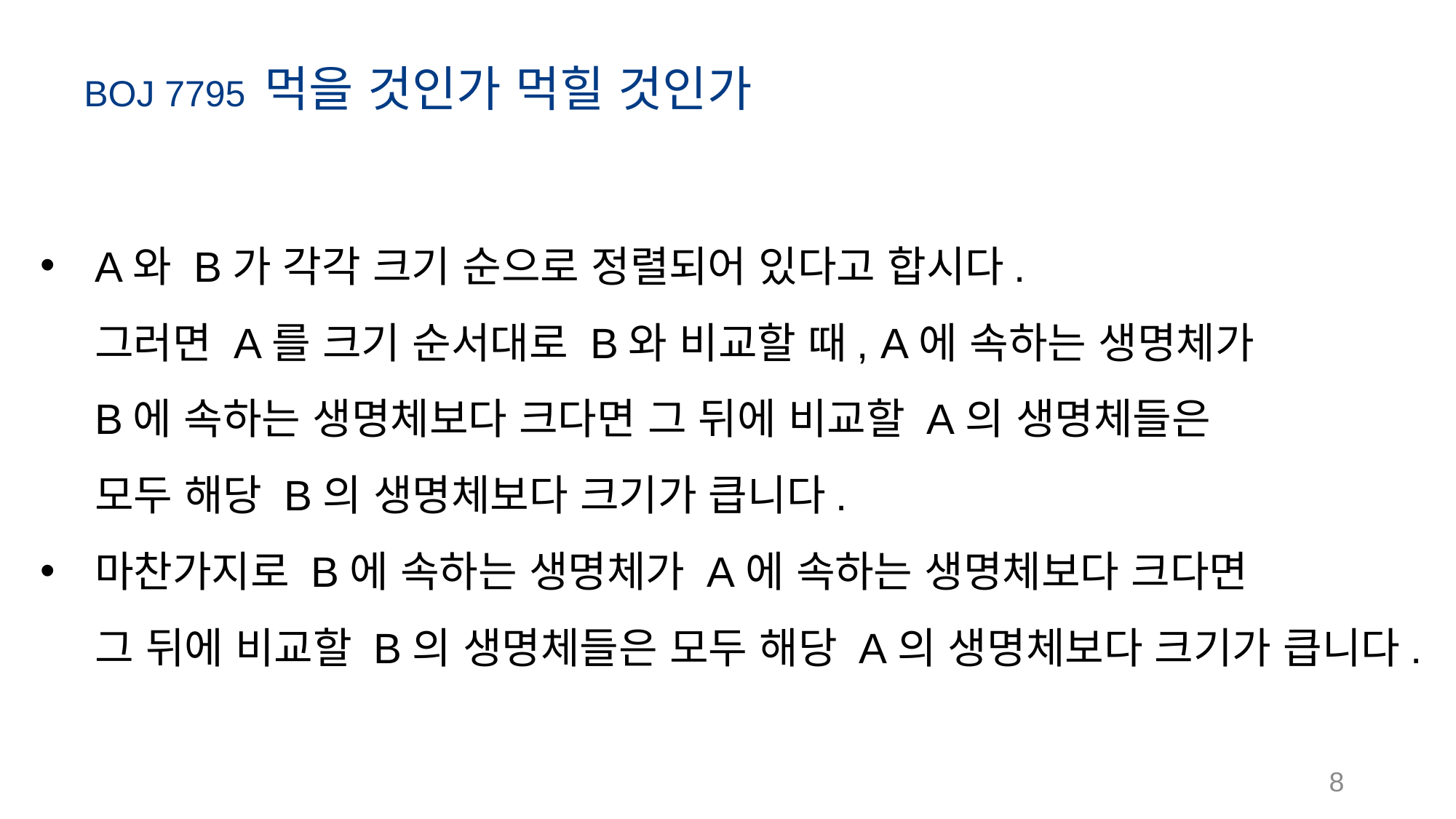

BOJ 7795 먹을 것인가 먹힐 것인가
A와 B가 각각 크기 순으로 정렬되어 있다고 합시다.
그러면 A를 크기 순서대로 B와 비교할 때, A에 속하는 생명체가
B에 속하는 생명체보다 크다면 그 뒤에 비교할 A의 생명체들은
모두 해당 B의 생명체보다 크기가 큽니다.
마찬가지로 B에 속하는 생명체가 A에 속하는 생명체보다 크다면
그 뒤에 비교할 B의 생명체들은 모두 해당 A의 생명체보다 크기가 큽니다.

8